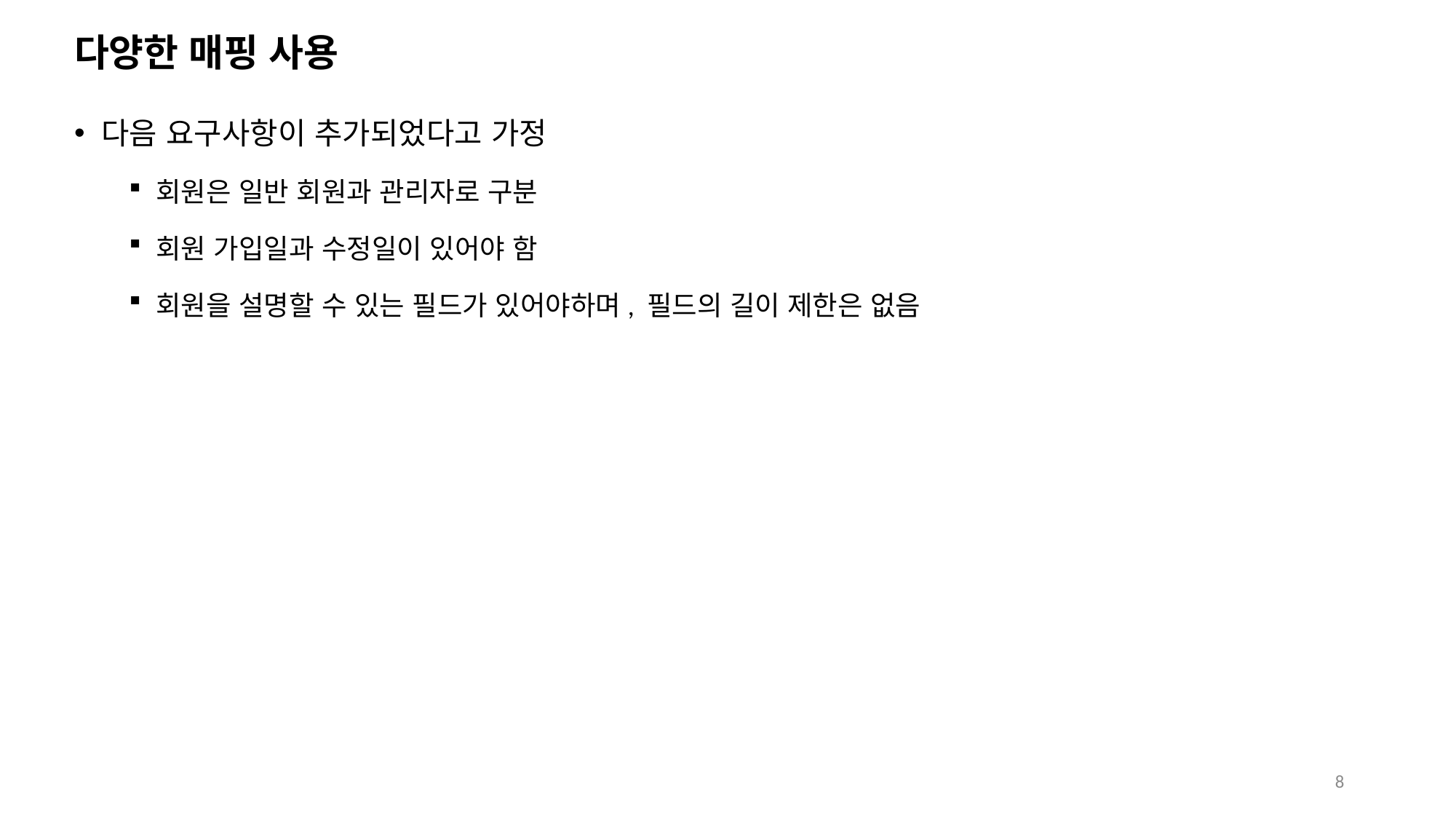

# 다양한 매핑 사용
다음 요구사항이 추가되었다고 가정
회원은 일반 회원과 관리자로 구분
회원 가입일과 수정일이 있어야 함
회원을 설명할 수 있는 필드가 있어야하며, 필드의 길이 제한은 없음

8